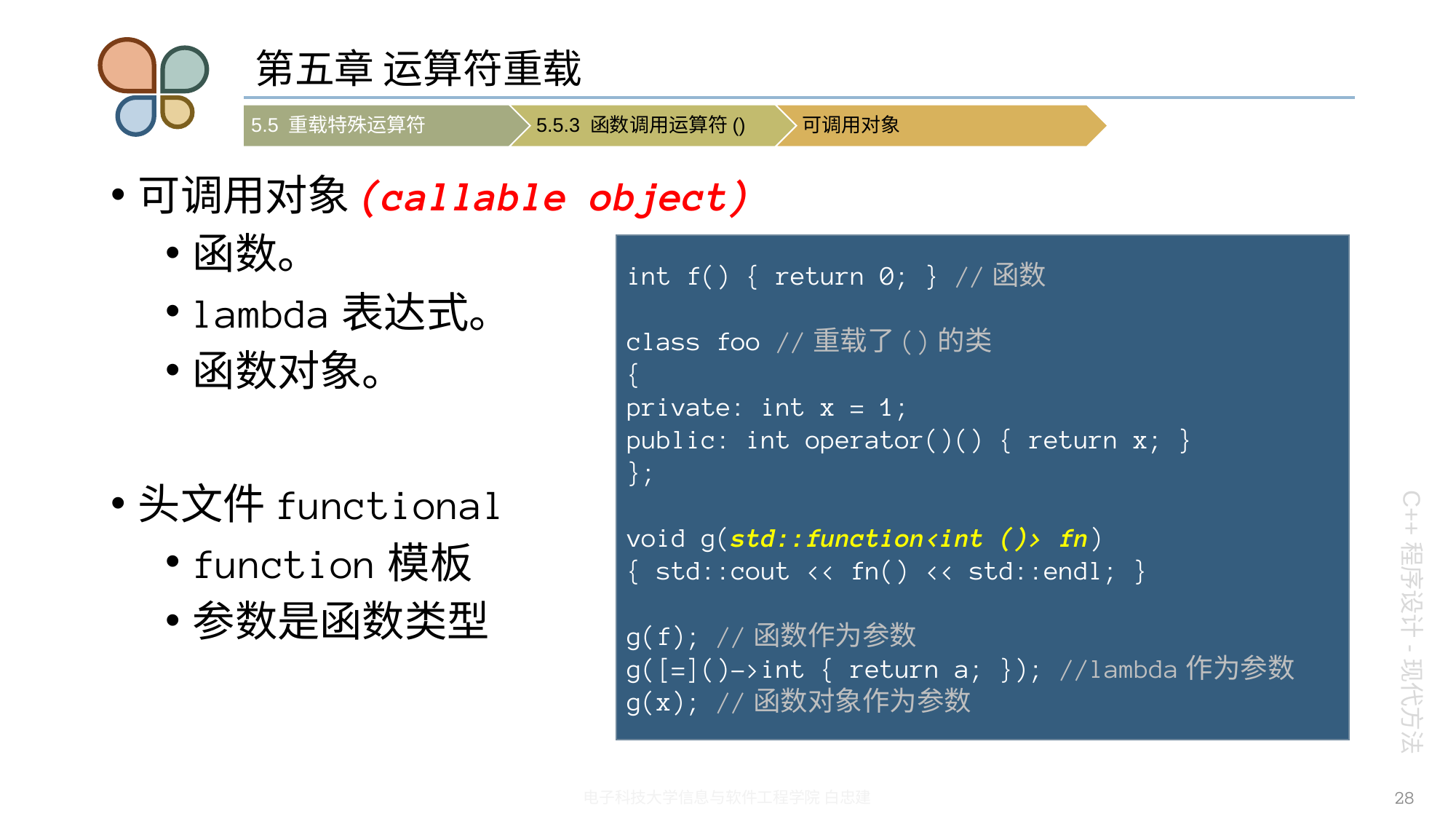

# 第五章 运算符重载
5.5 重载特殊运算符
5.5.3 函数调用运算符()
可调用对象
可调用对象(callable object)
函数。
lambda表达式。
函数对象。

头文件functional
function模板
参数是函数类型
int f() { return 0; } //函数

class foo //重载了()的类
{
private: int x = 1;
public: int operator()() { return x; }
};

void g(std::function<int ()> fn)
{ std::cout << fn() << std::endl; }

g(f); //函数作为参数
g([=]()->int { return a; }); //lambda作为参数
g(x); //函数对象作为参数
28